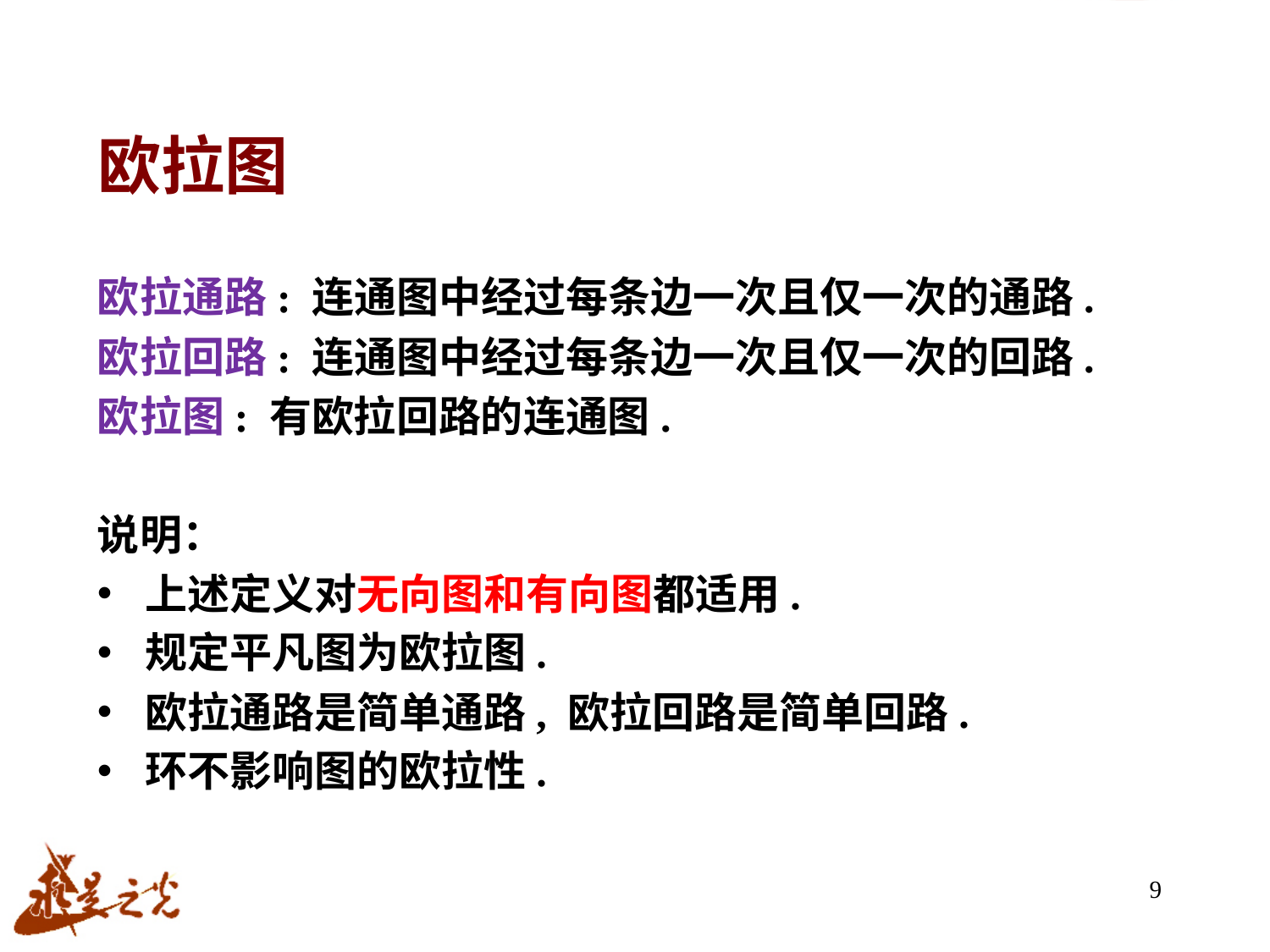

# 欧拉图
欧拉通路: 连通图中经过每条边一次且仅一次的通路.
欧拉回路: 连通图中经过每条边一次且仅一次的回路.
欧拉图: 有欧拉回路的连通图.

说明：
上述定义对无向图和有向图都适用.
规定平凡图为欧拉图.
欧拉通路是简单通路, 欧拉回路是简单回路.
环不影响图的欧拉性.
9